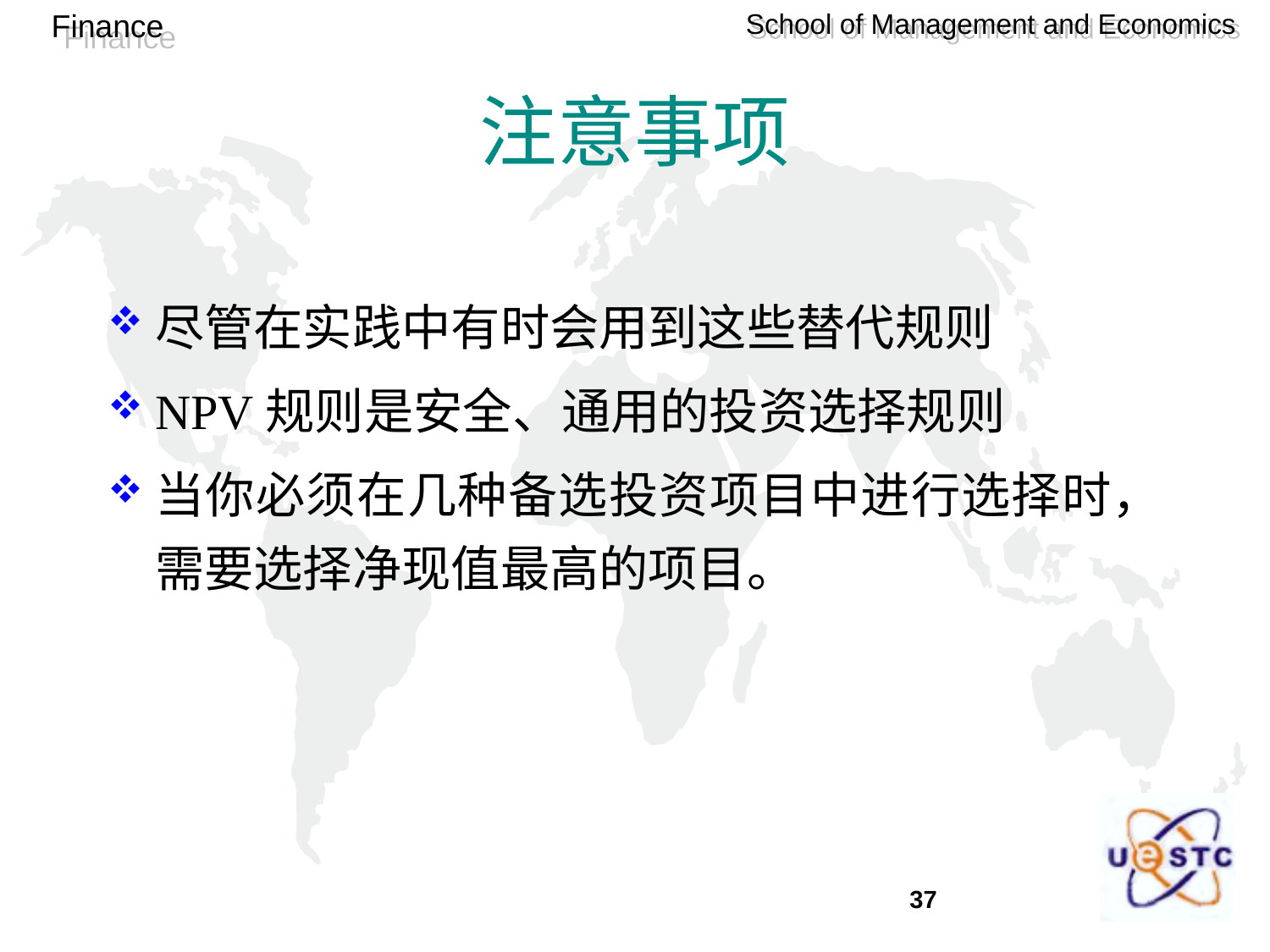

# 注意事项
尽管在实践中有时会用到这些替代规则
NPV规则是安全、通用的投资选择规则
当你必须在几种备选投资项目中进行选择时，需要选择净现值最高的项目。